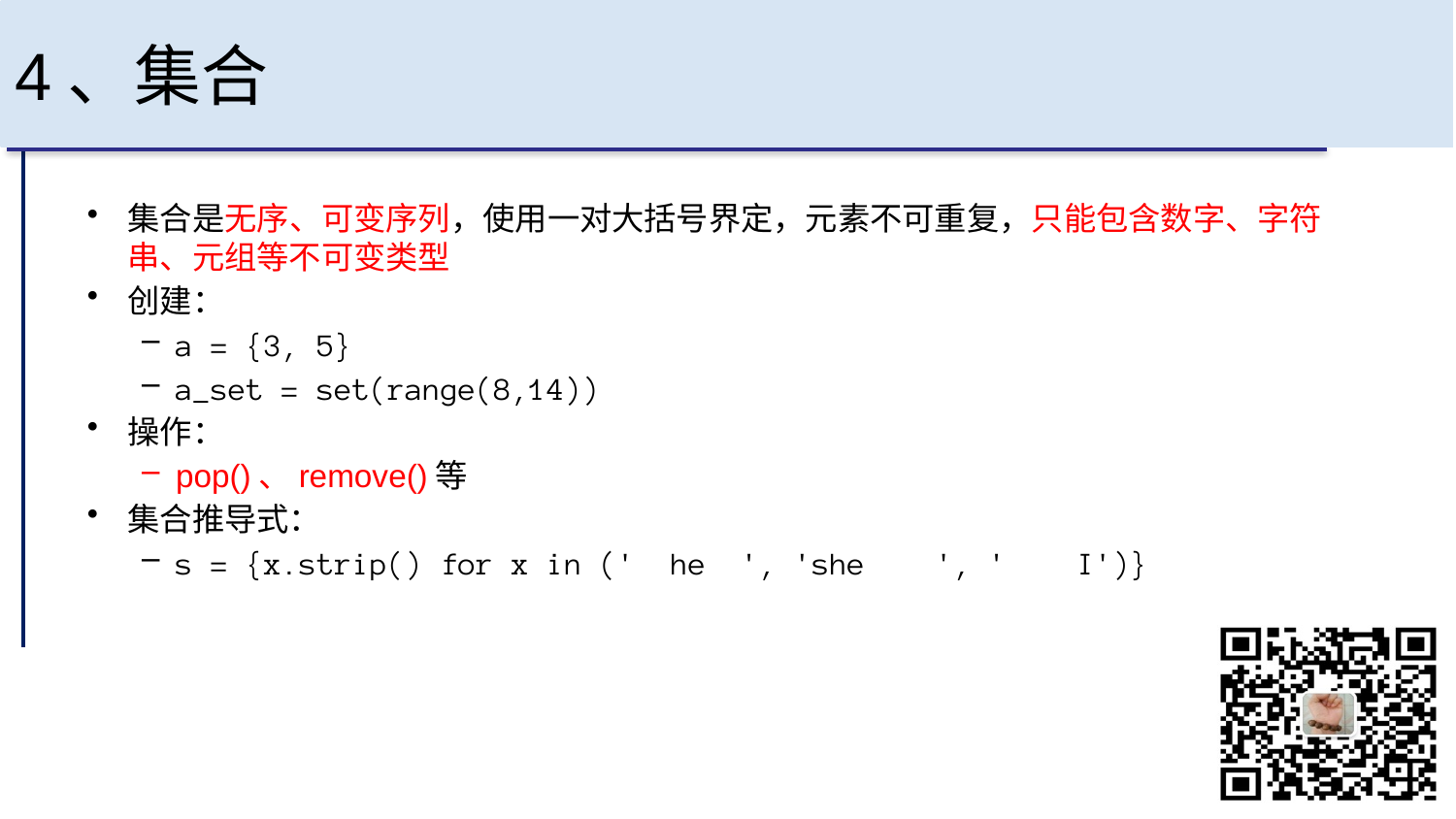

# 4、集合
集合是无序、可变序列，使用一对大括号界定，元素不可重复，只能包含数字、字符串、元组等不可变类型
创建：
a = {3, 5}
a_set = set(range(8,14))
操作：
pop()、remove()等
集合推导式：
s = {x.strip() for x in ('  he  ', 'she    ', '    I')}